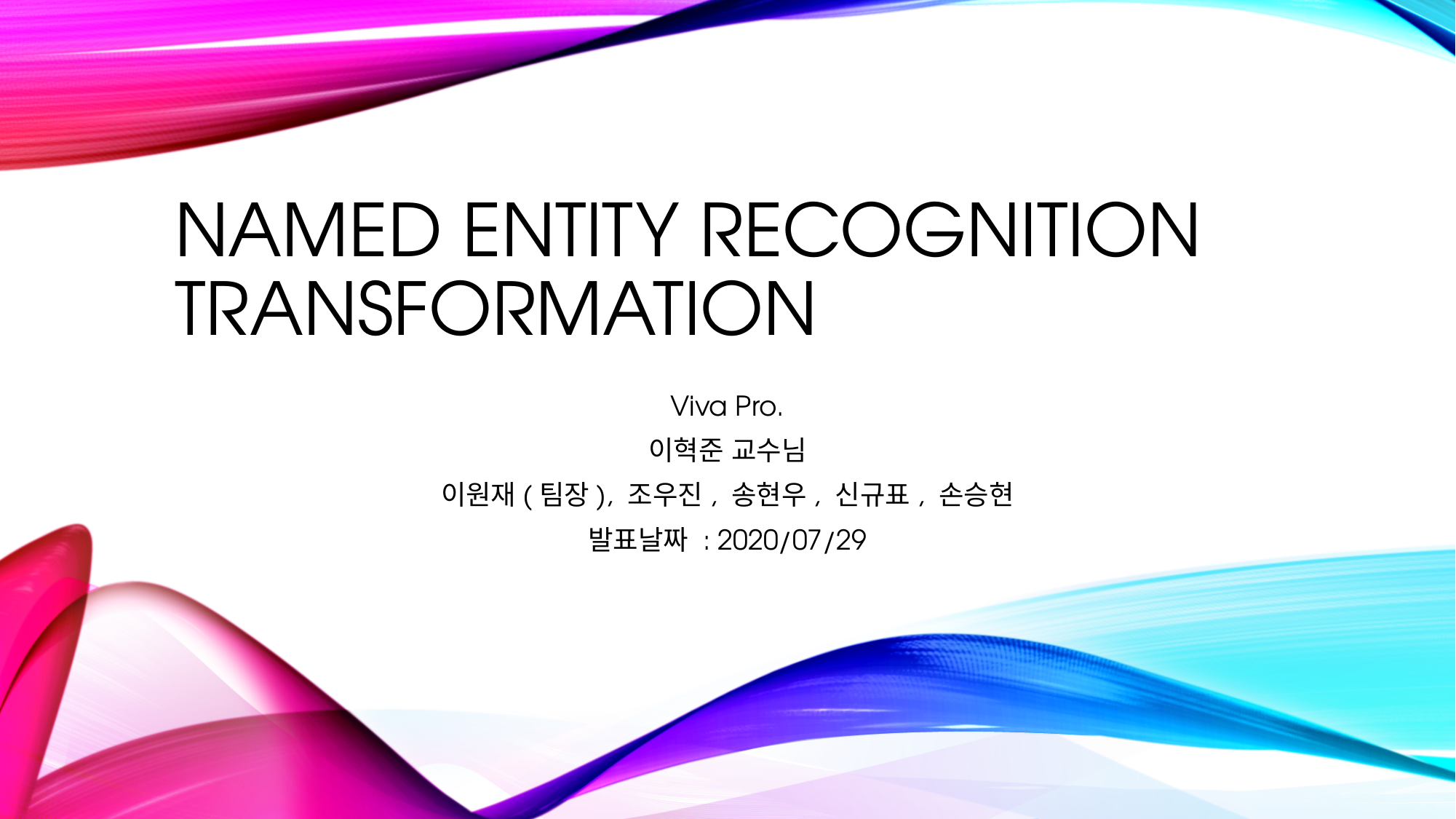

# Named entity Recognition Transformation
Viva Pro.
이혁준 교수님
이원재(팀장), 조우진, 송현우, 신규표, 손승현
발표날짜 : 2020/07/29